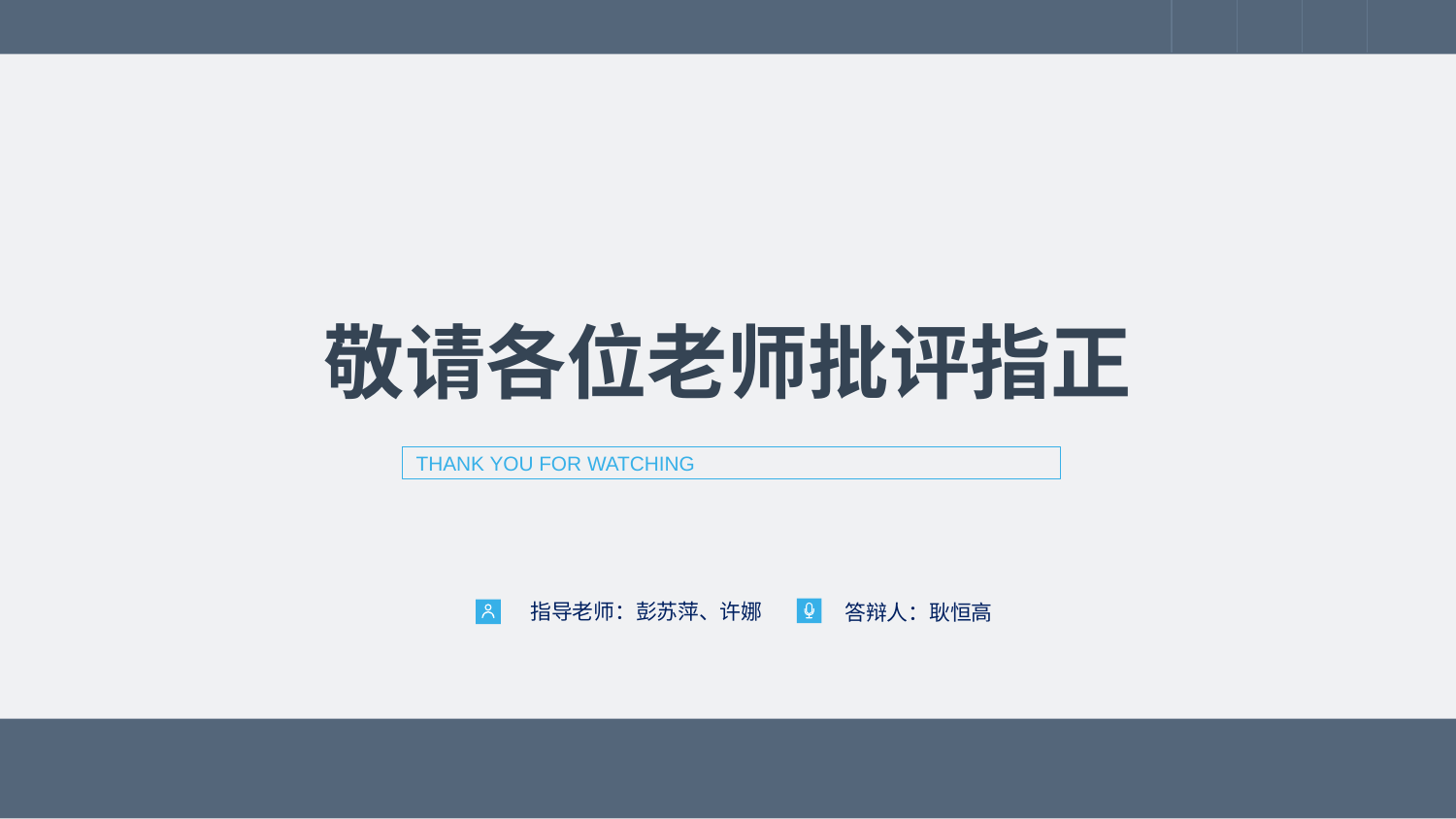

敬请各位老师批评指正
THANK YOU FOR WATCHING
指导老师：彭苏萍、许娜
答辩人：耿恒高